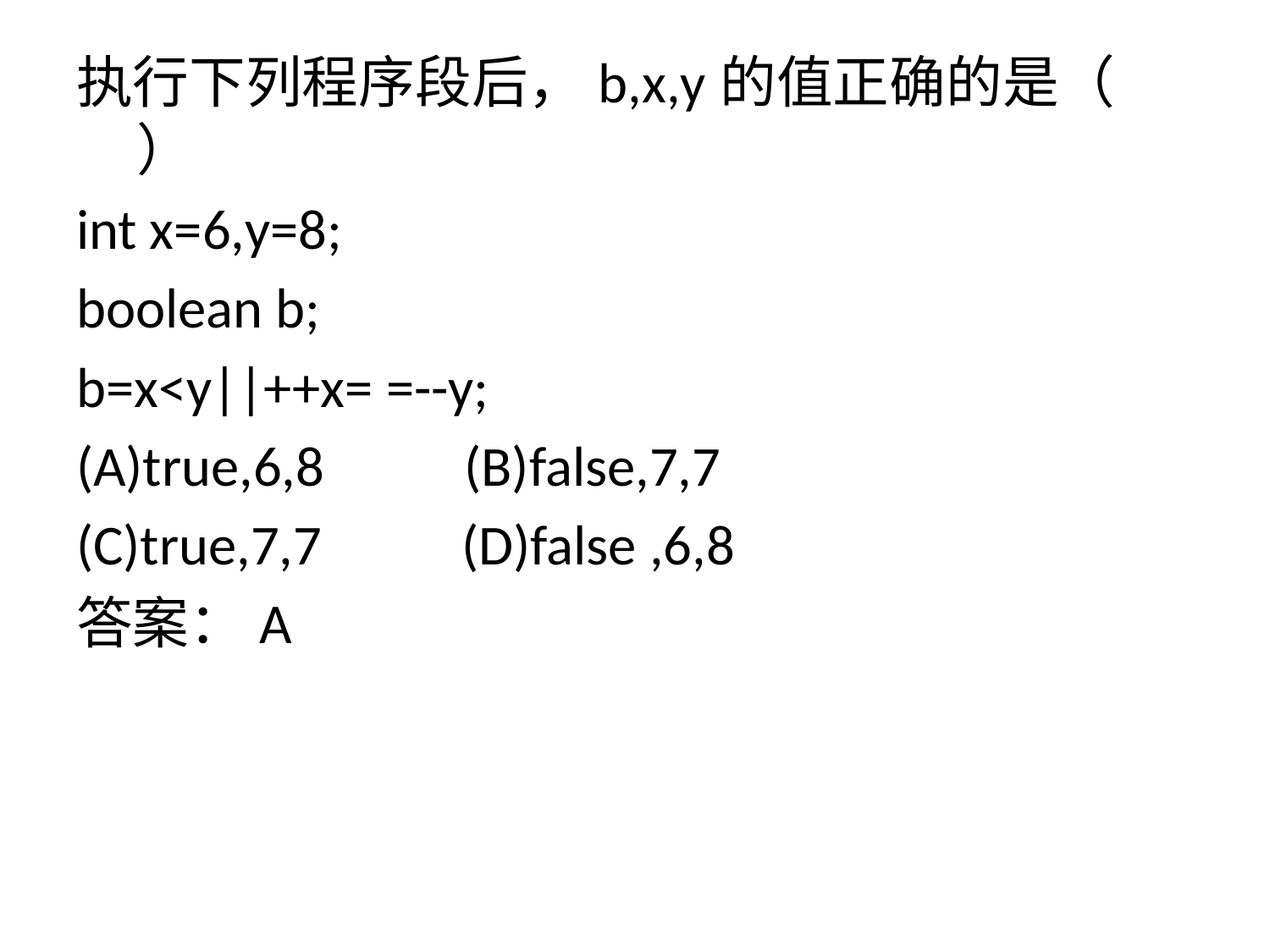

执行下列程序段后，b,x,y的值正确的是（   ）
int x=6,y=8;
boolean b;
b=x<y||++x= =--y;
(A)true,6,8           (B)false,7,7
(C)true,7,7           (D)false ,6,8
答案：A